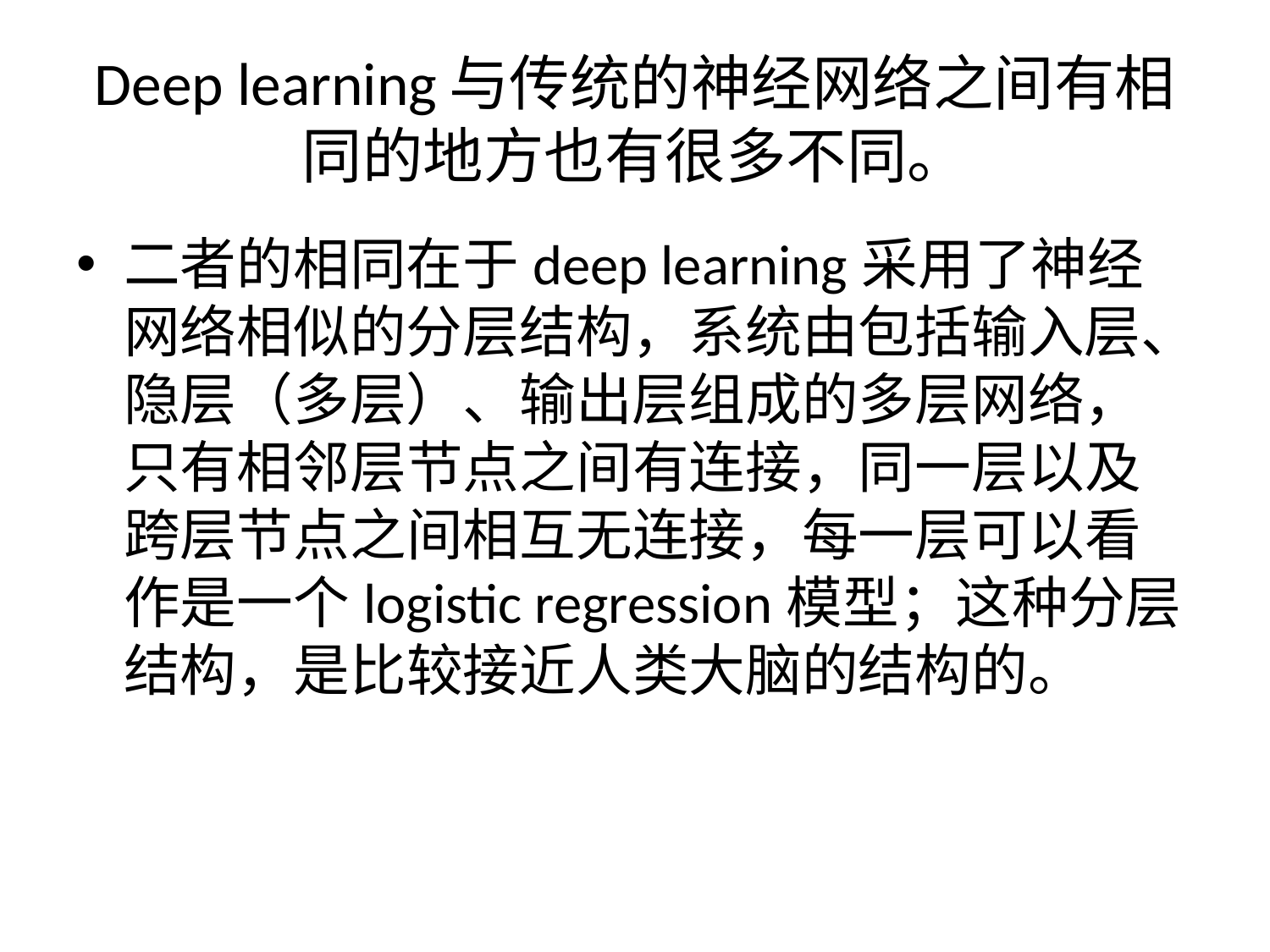

# Deep learning与传统的神经网络之间有相同的地方也有很多不同。
二者的相同在于deep learning采用了神经网络相似的分层结构，系统由包括输入层、隐层（多层）、输出层组成的多层网络，只有相邻层节点之间有连接，同一层以及跨层节点之间相互无连接，每一层可以看作是一个logistic regression模型；这种分层结构，是比较接近人类大脑的结构的。